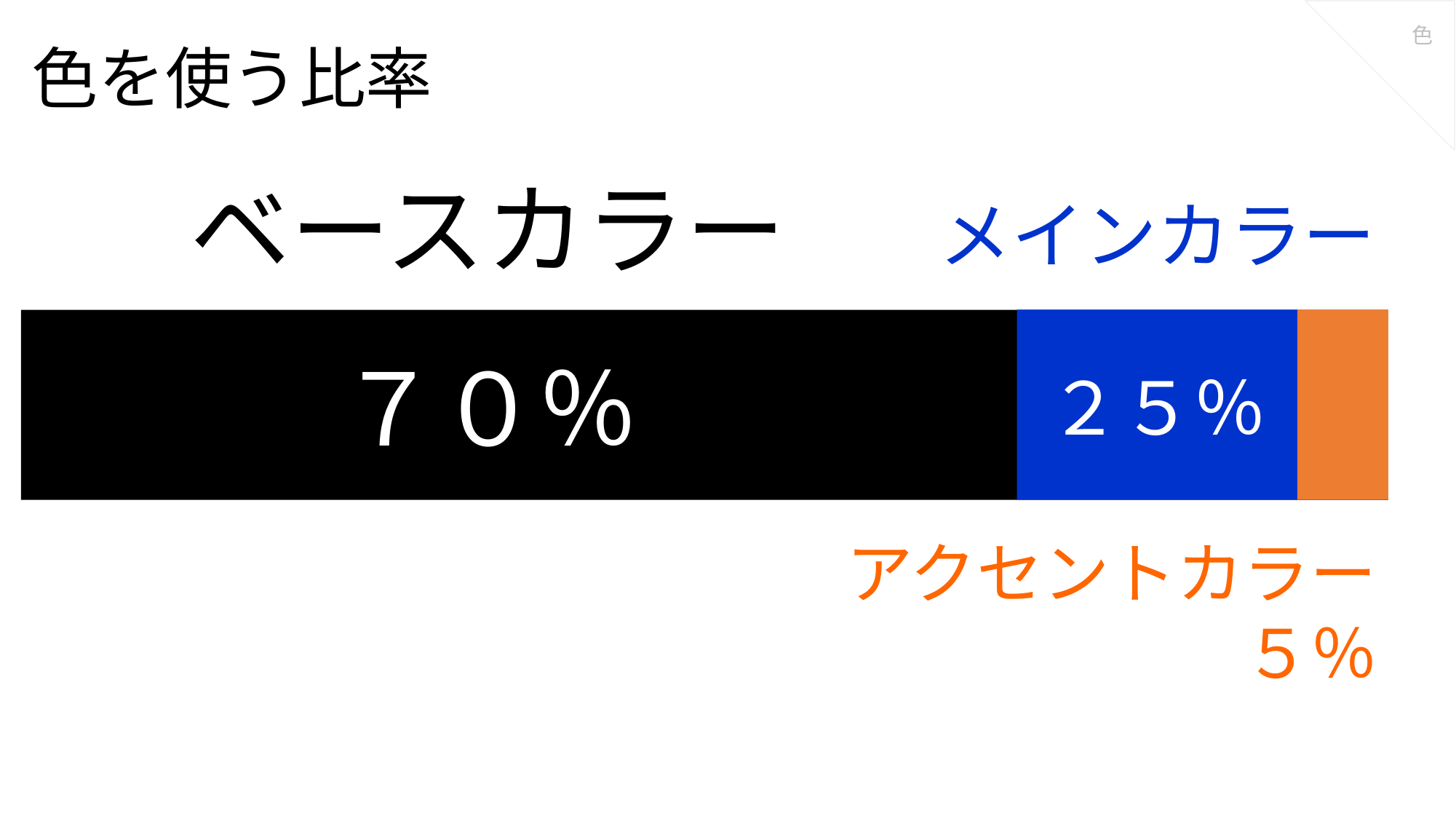

色
# 色を使う比率
ベースカラー
メインカラー

２５％
７０％
７０％
２５％
アクセントカラー
５％